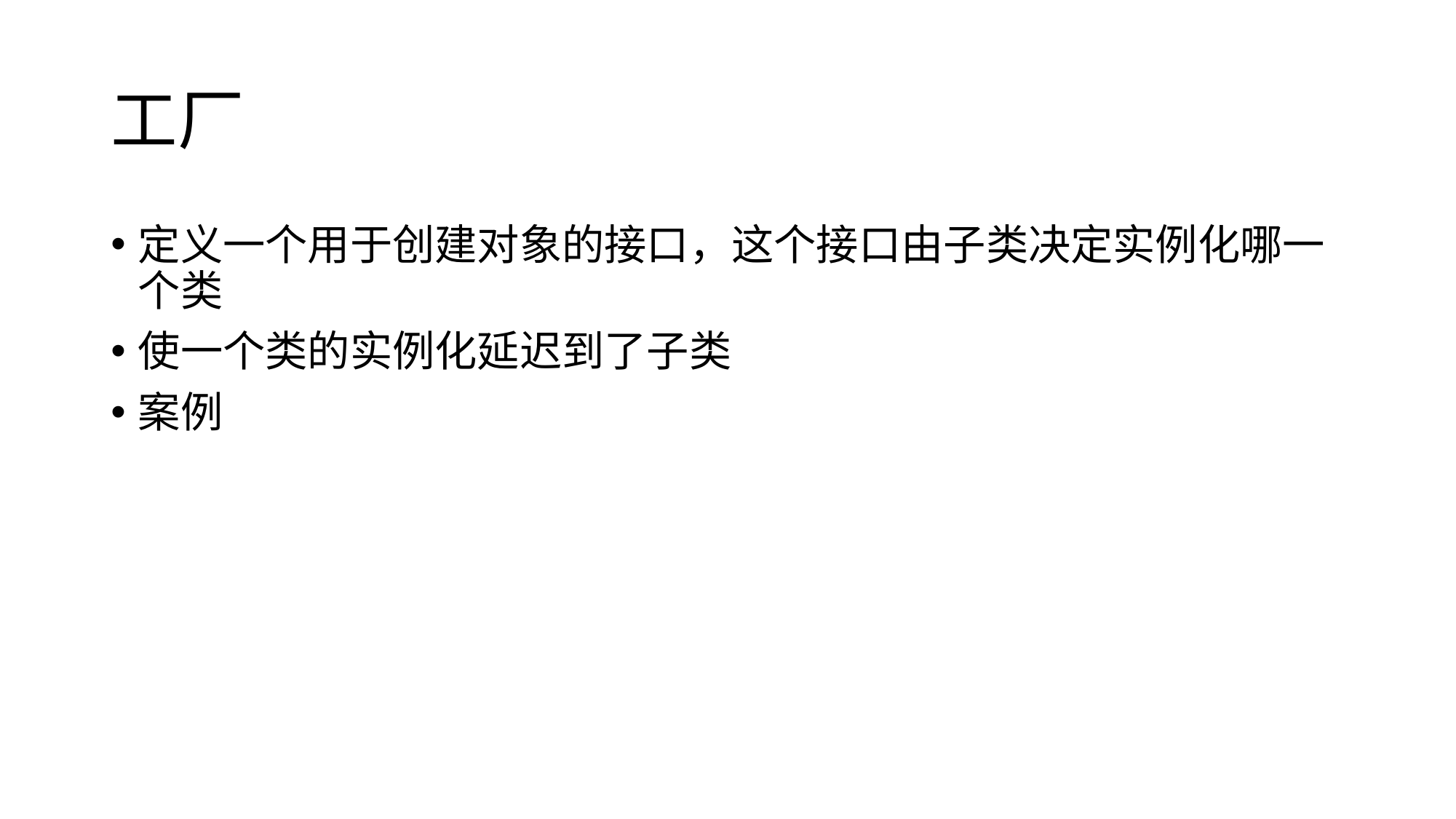

# 工厂
定义一个用于创建对象的接口，这个接口由子类决定实例化哪一个类
使一个类的实例化延迟到了子类
案例